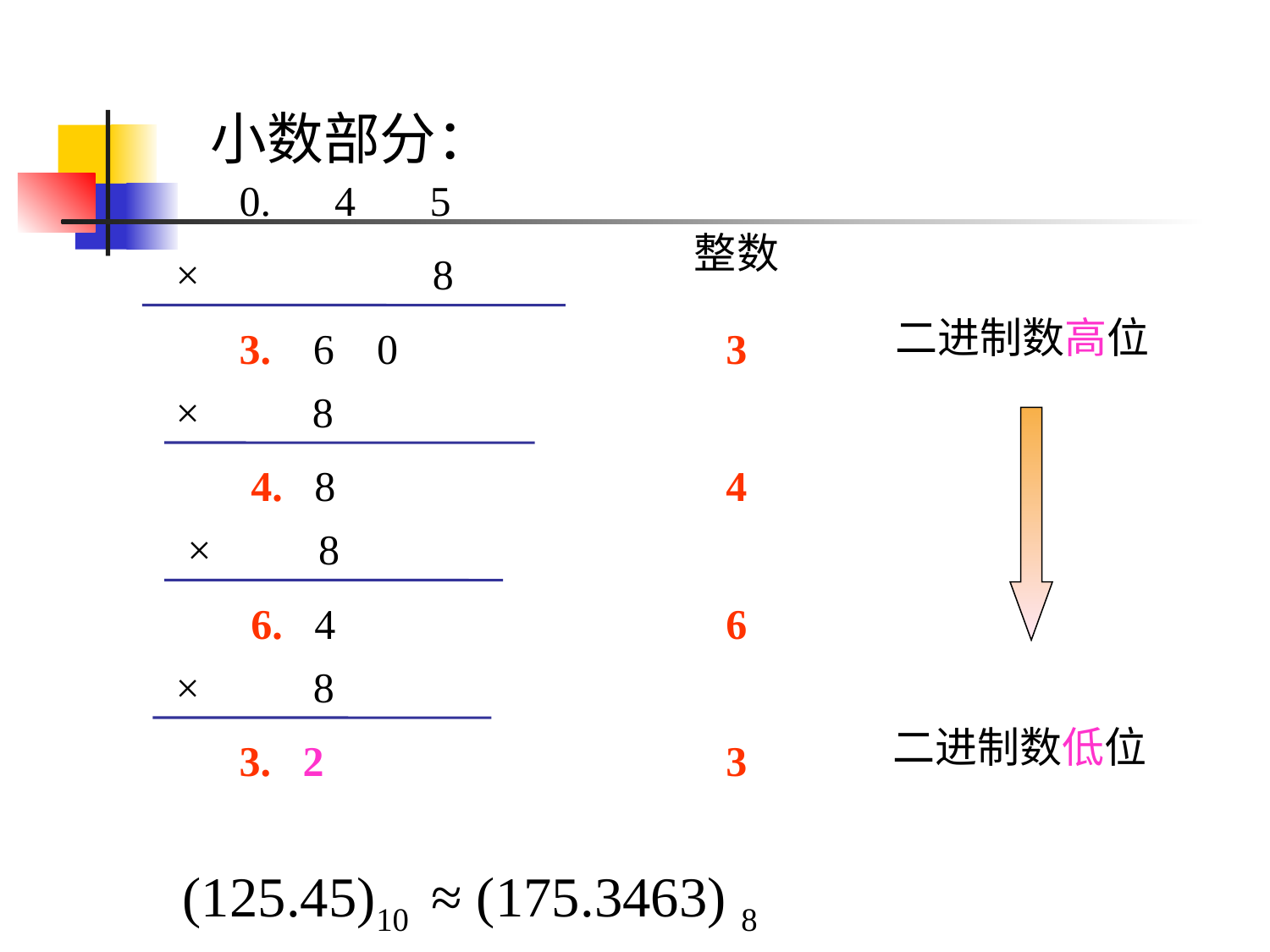

小数部分：
0.      4       5
整数
×
8

二进制数高位
3.
   6    0
3
×
8

4.
8
4
×
8

6.
4
6
×
 8
二进制数低位

3.
2
3
(125.45)10  ≈ (175.3463) 8